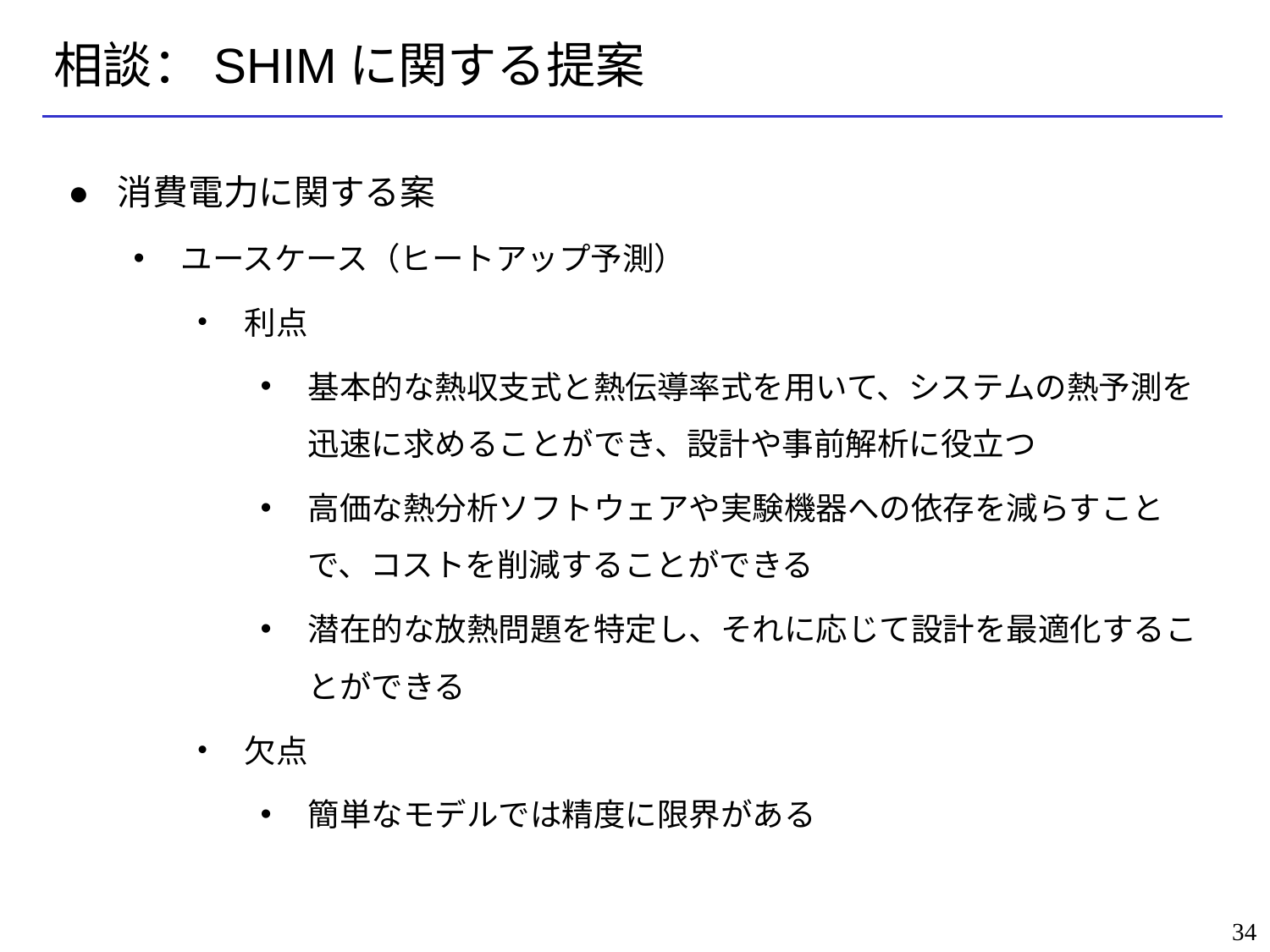

# 相談：SHIMに関する提案
消費電力に関する案
ユースケース（ヒートアップ予測）
利点
基本的な熱収支式と熱伝導率式を用いて、システムの熱予測を迅速に求めることができ、設計や事前解析に役立つ
高価な熱分析ソフトウェアや実験機器への依存を減らすことで、コストを削減することができる
潜在的な放熱問題を特定し、それに応じて設計を最適化することができる
欠点
簡単なモデルでは精度に限界がある

34